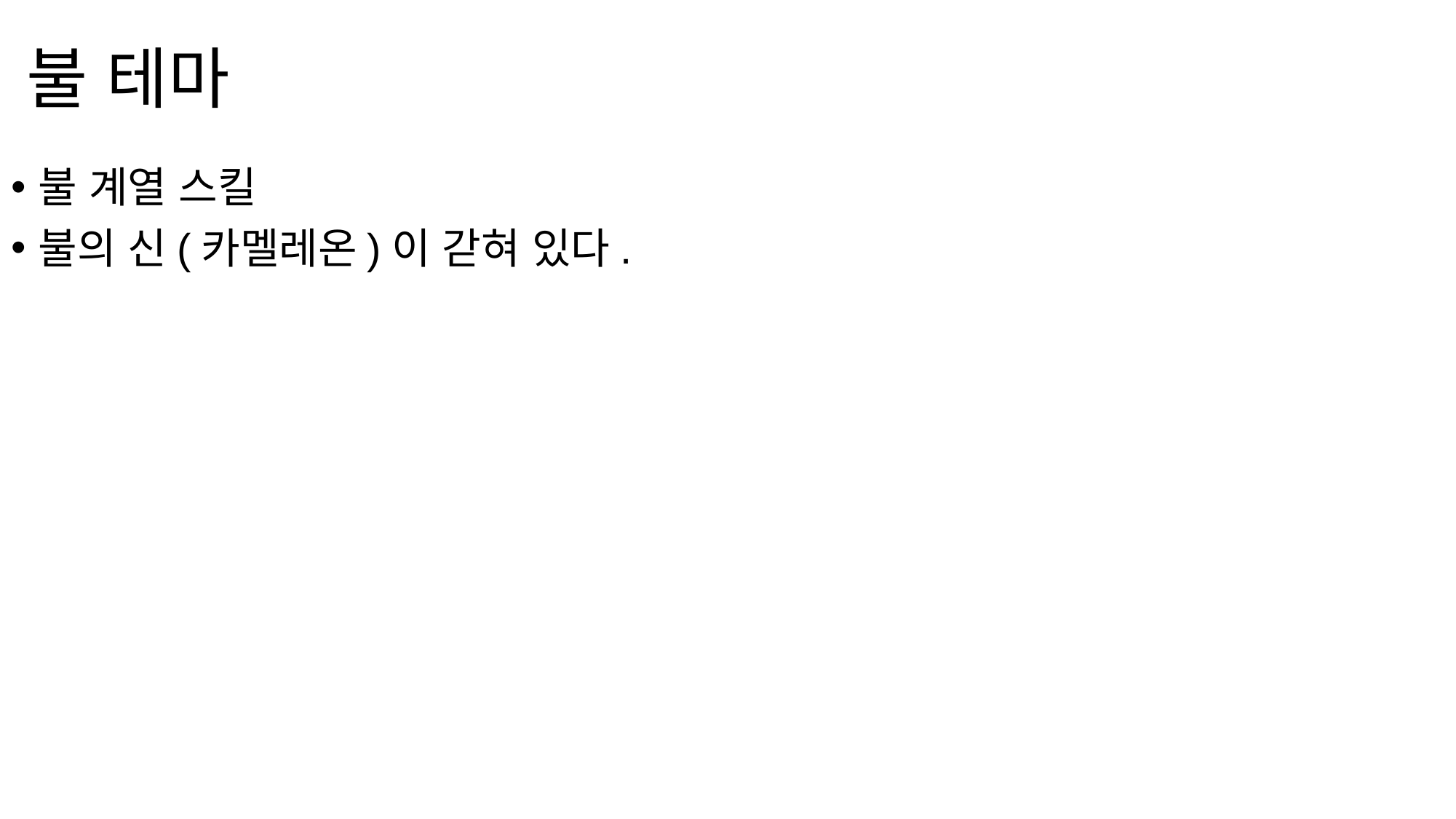

# 불 테마
불 계열 스킬
불의 신(카멜레온)이 갇혀 있다.